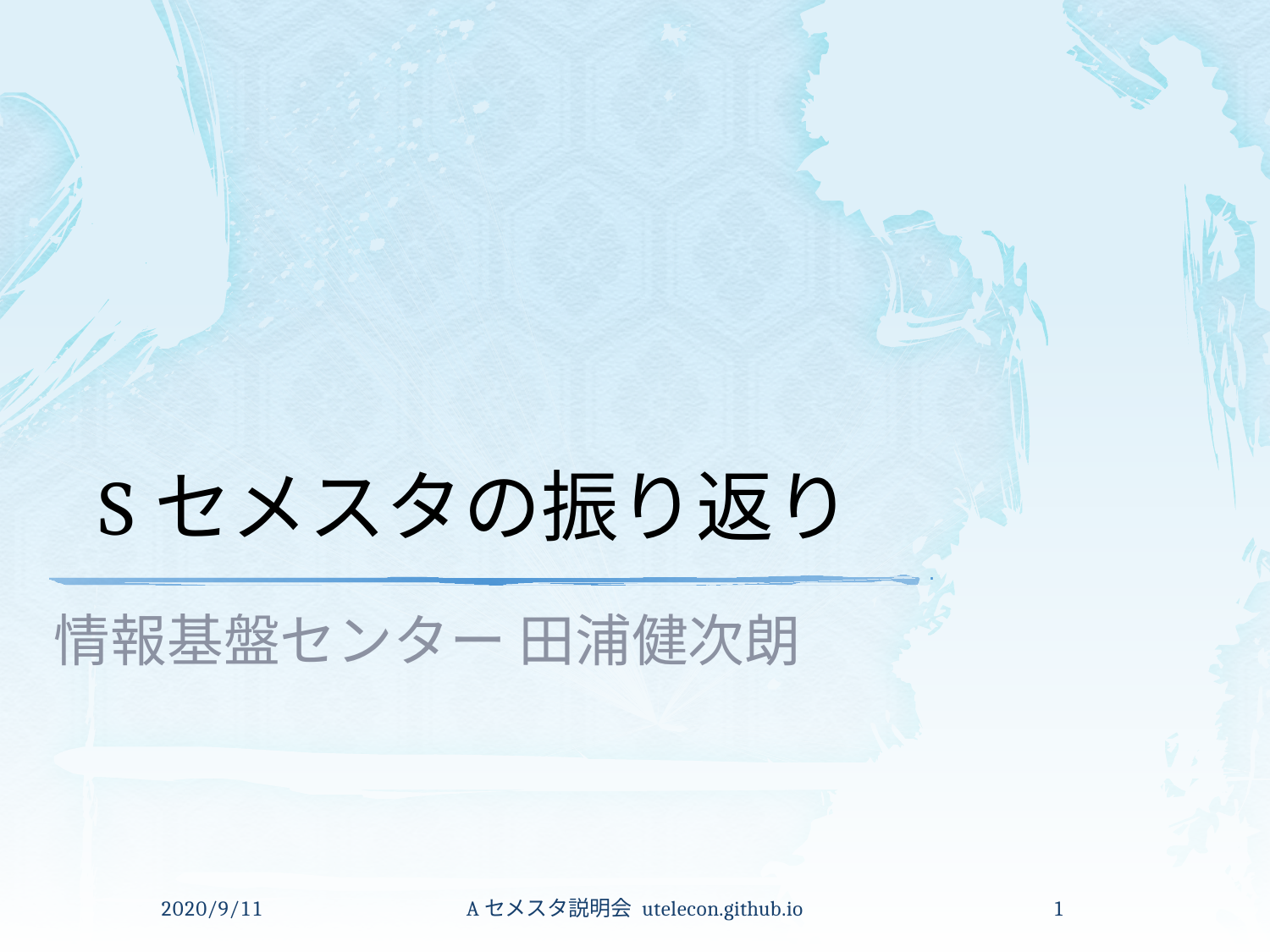

# Sセメスタの振り返り
情報基盤センター 田浦健次朗
2020/9/11
Aセメスタ説明会 utelecon.github.io
1